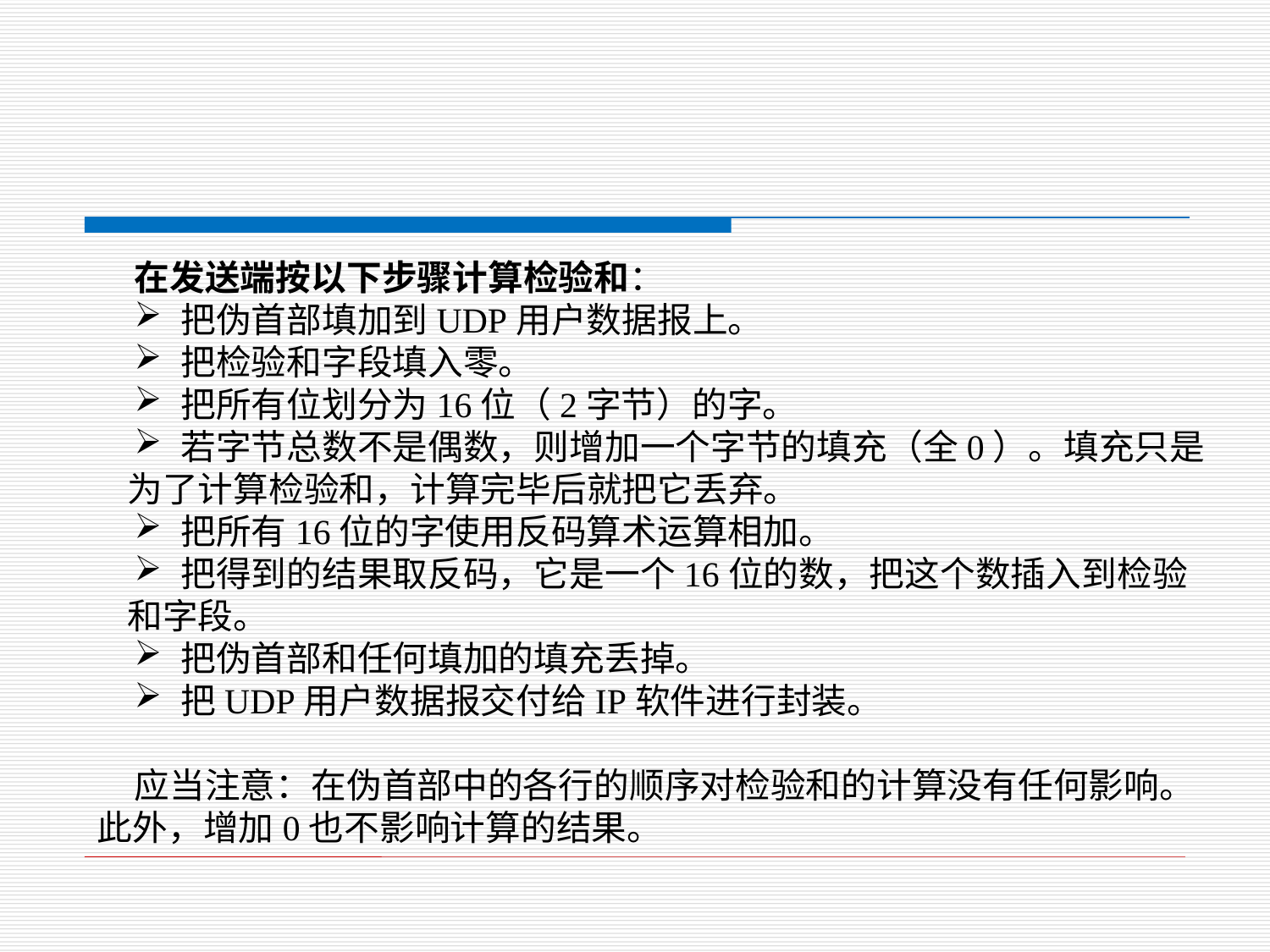

在发送端按以下步骤计算检验和：
 把伪首部填加到UDP用户数据报上。
 把检验和字段填入零。
 把所有位划分为16位（2字节）的字。
 若字节总数不是偶数，则增加一个字节的填充（全0）。填充只是为了计算检验和，计算完毕后就把它丢弃。
 把所有16位的字使用反码算术运算相加。
 把得到的结果取反码，它是一个16位的数，把这个数插入到检验和字段。
 把伪首部和任何填加的填充丢掉。
 把UDP用户数据报交付给IP软件进行封装。

应当注意：在伪首部中的各行的顺序对检验和的计算没有任何影响。此外，增加0也不影响计算的结果。